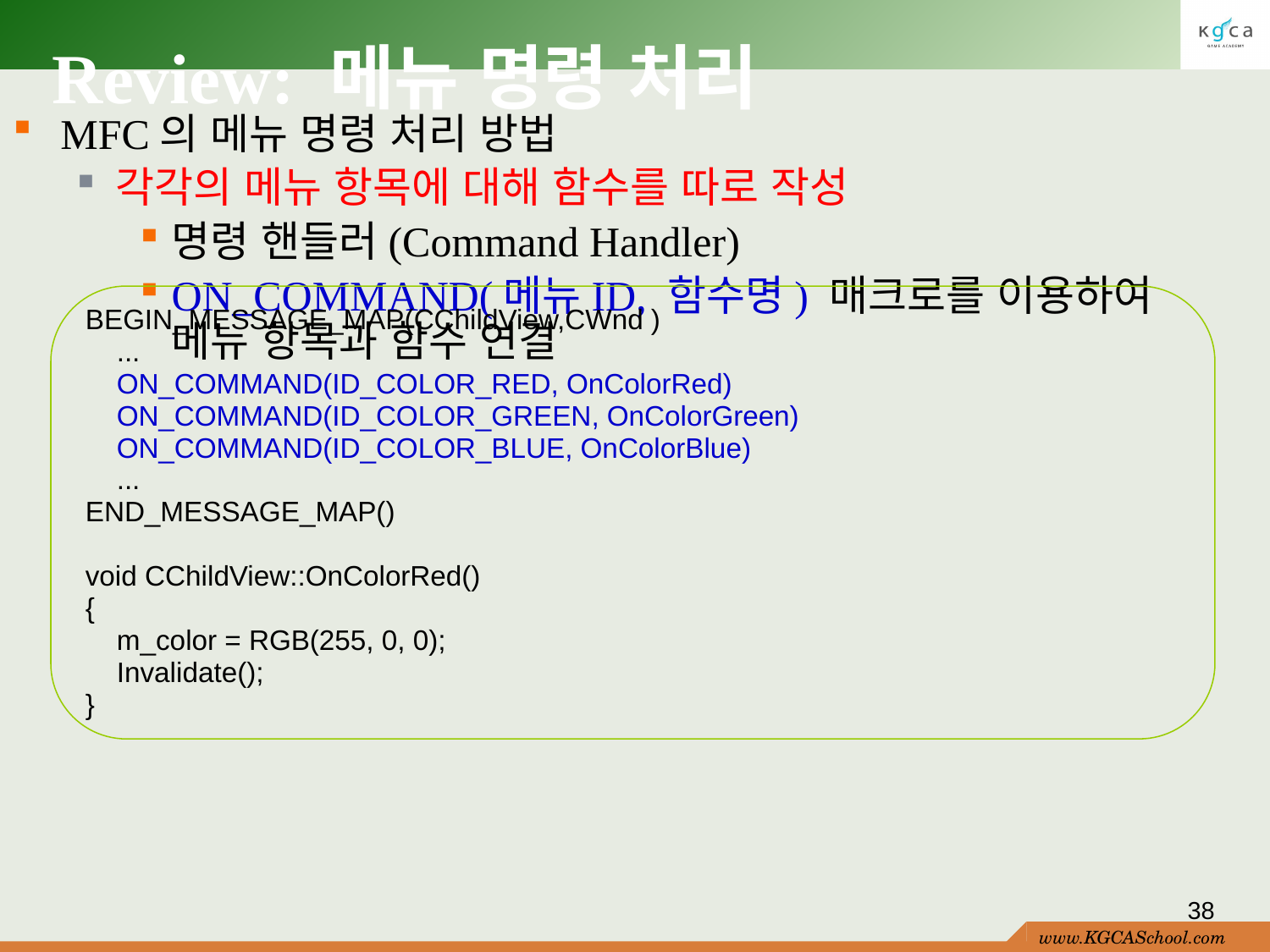

# Review: 메뉴 명령 처리
MFC의 메뉴 명령 처리 방법
각각의 메뉴 항목에 대해 함수를 따로 작성
명령 핸들러(Command Handler)
ON_COMMAND(메뉴ID, 함수명) 매크로를 이용하여
메뉴 항목과 함수 연결

BEGIN_MESSAGE_MAP(CChildView,CWnd )
    ...
    ON_COMMAND(ID_COLOR_RED, OnColorRed)
    ON_COMMAND(ID_COLOR_GREEN, OnColorGreen)
    ON_COMMAND(ID_COLOR_BLUE, OnColorBlue)
    ...
END_MESSAGE_MAP()

void CChildView::OnColorRed()
{
    m_color = RGB(255, 0, 0);
    Invalidate();
}
38